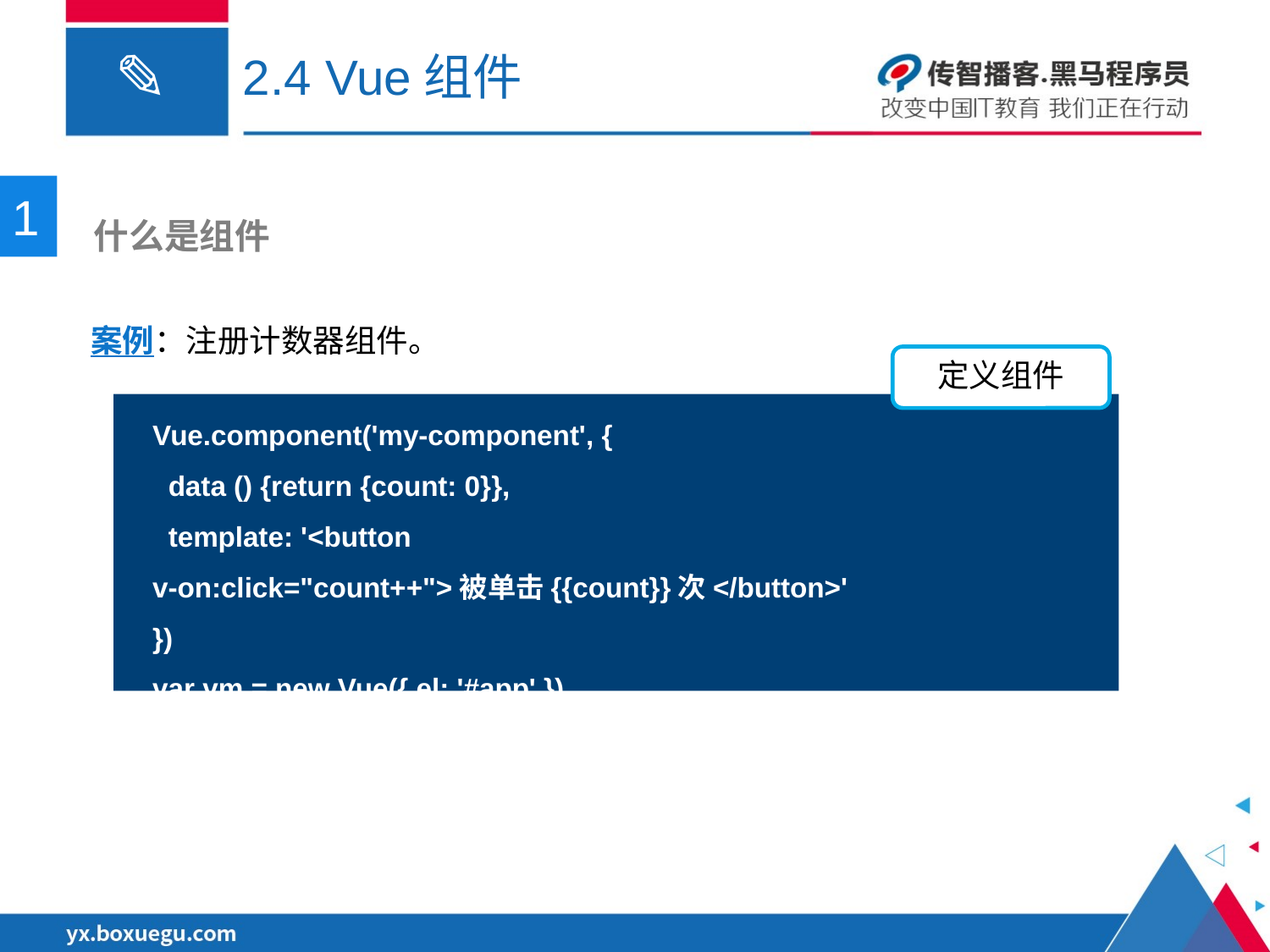

# 2.4 Vue组件

1
  什么是组件
案例：注册计数器组件。
定义组件

Vue.component('my-component', {
  data () {return {count: 0}},
  template: '<button v-on:click="count++">被单击{{count}}次</button>'
})
var vm = new Vue({ el: '#app' })